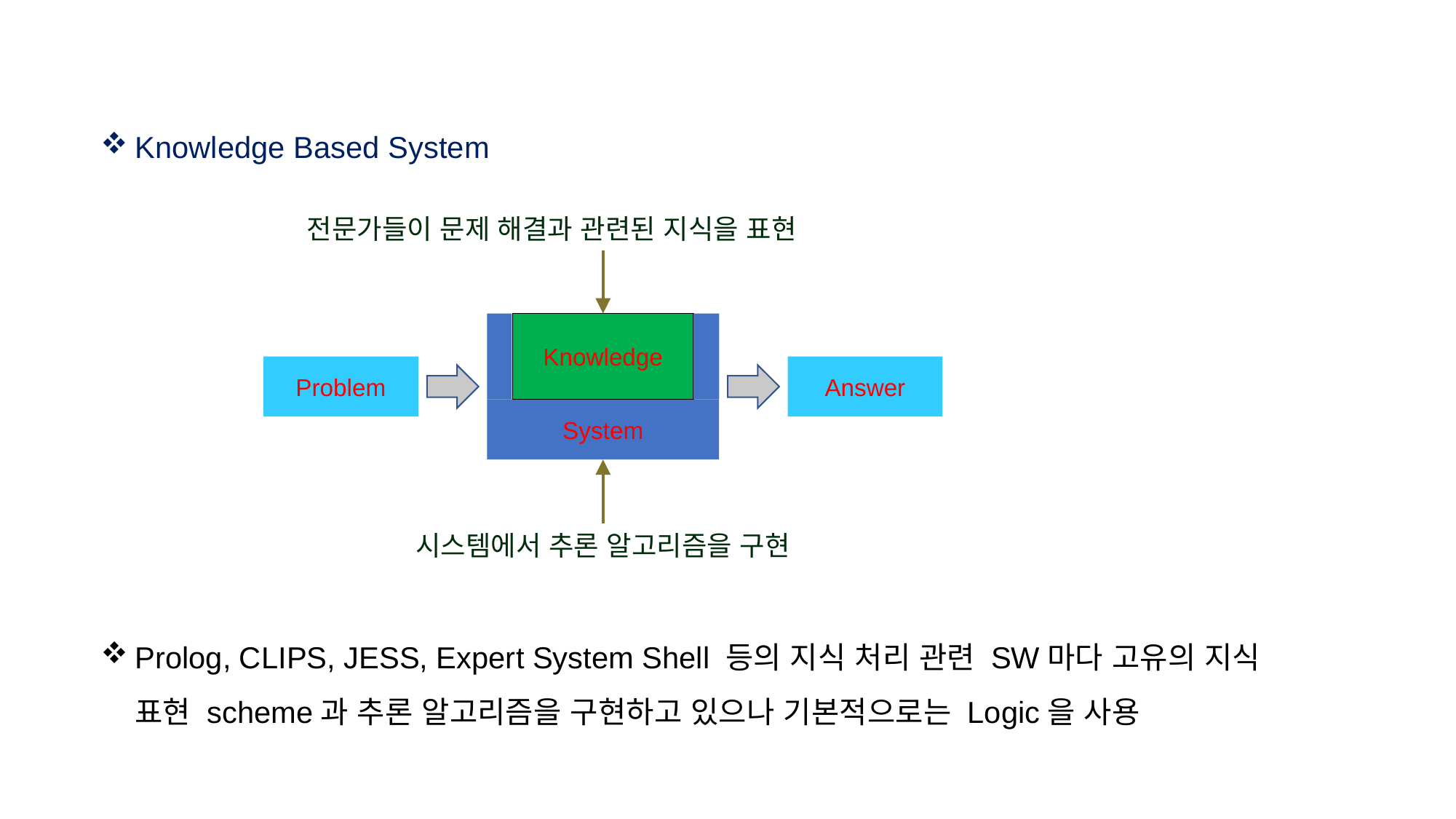

Knowledge Based System
전문가들이 문제 해결과 관련된 지식을 표현

Knowledge

Problem

Answer

System
시스템에서 추론 알고리즘을 구현
Prolog, CLIPS, JESS, Expert System Shell 등의 지식 처리 관련 SW마다 고유의 지식
표현 scheme과 추론 알고리즘을 구현하고 있으나 기본적으로는 Logic을 사용